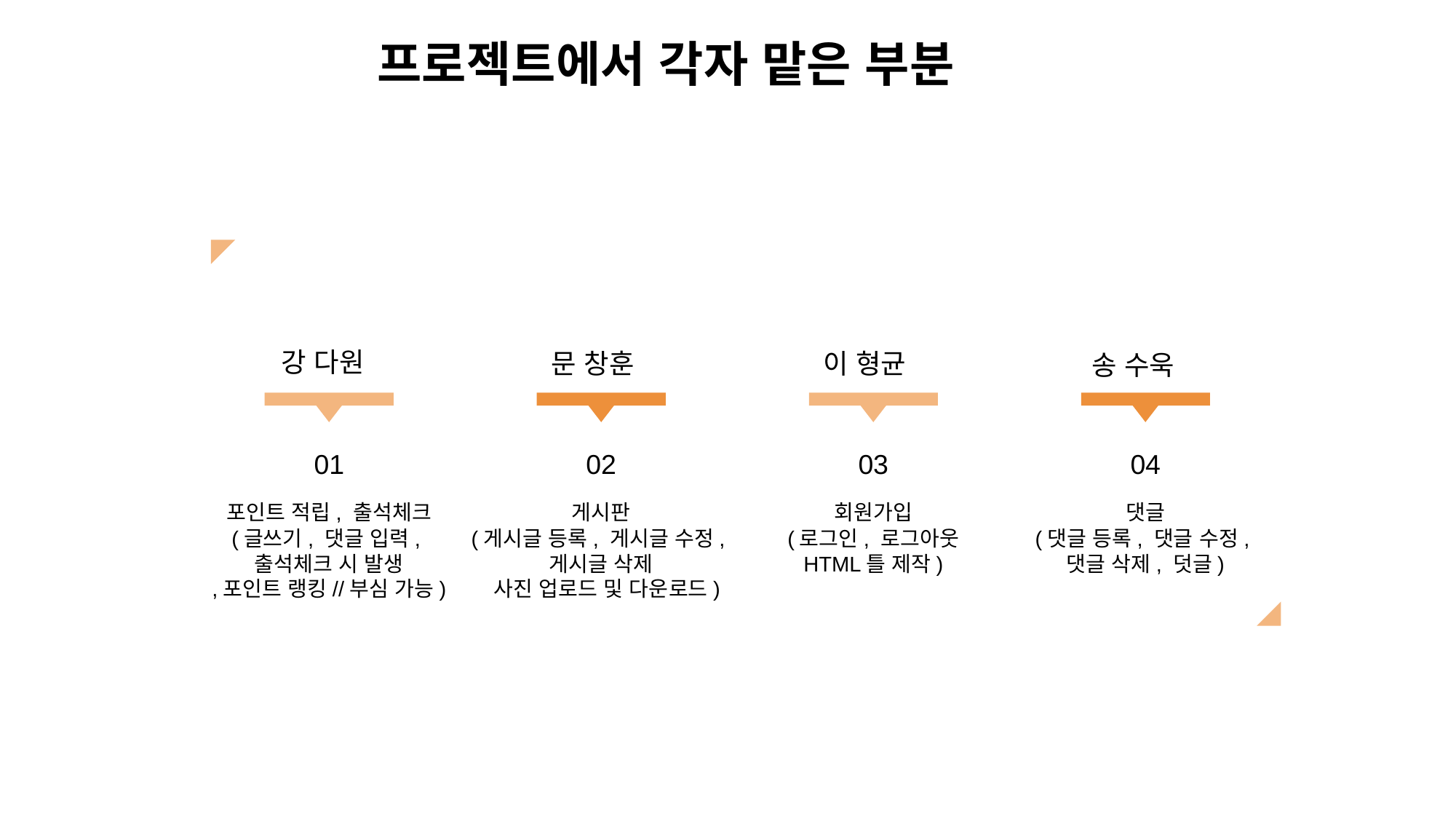

프로젝트에서 각자 맡은 부분

  강 다원
  이 형균
  문 창훈
  송 수욱

01
02
03
04
포인트 적립, 출석체크
(글쓰기, 댓글 입력,
출석체크 시 발생
,포인트 랭킹//부심 가능)
게시판
(게시글 등록, 게시글 수정,
게시글 삭제
 사진 업로드 및 다운로드)
회원가입
(로그인, 로그아웃
HTML틀 제작)
댓글
(댓글 등록, 댓글 수정,
댓글 삭제, 덧글)